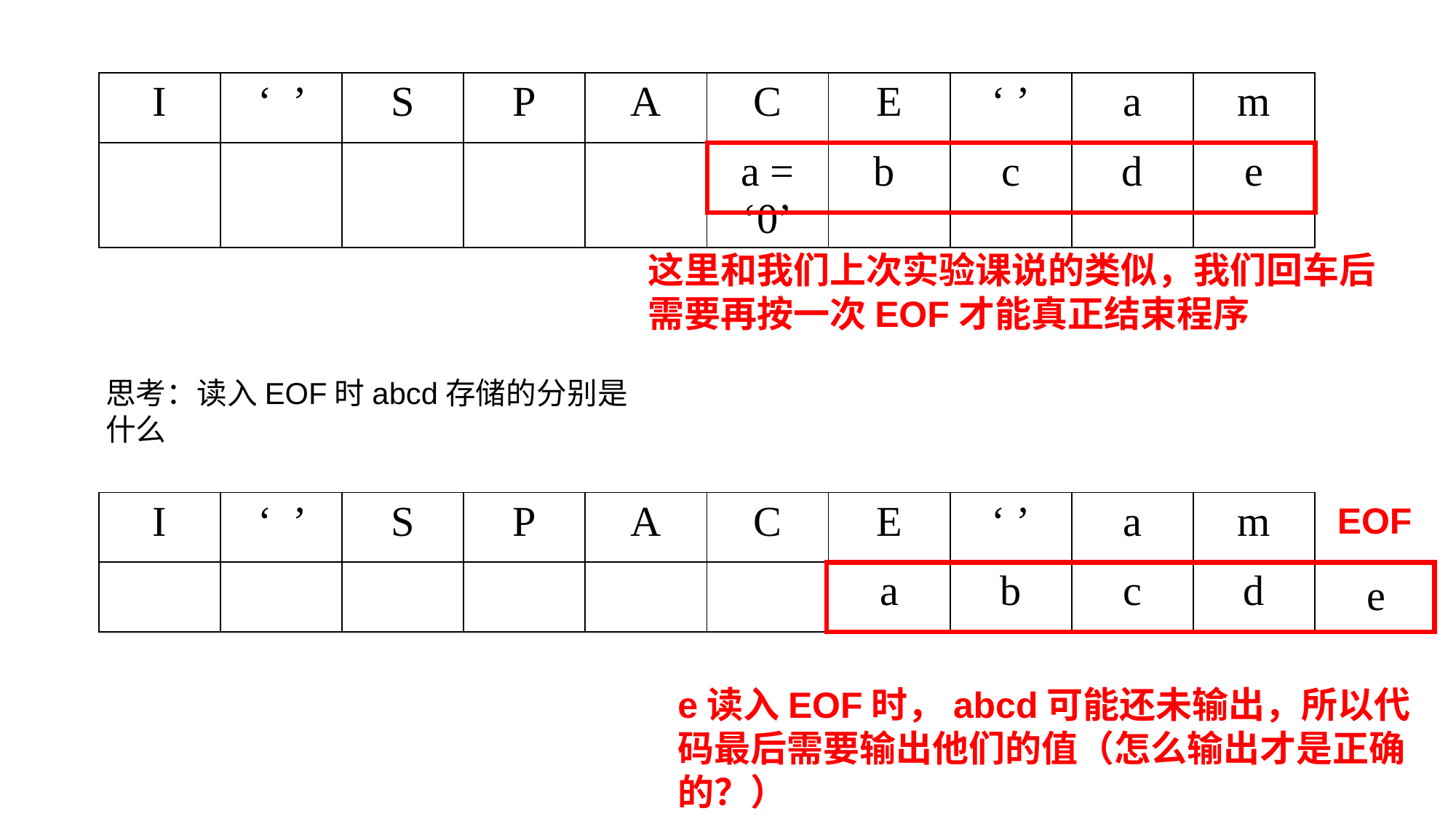

| I | ‘ ’ | S | P | A | C | E | ‘ ’ | a | m |
| --- | --- | --- | --- | --- | --- | --- | --- | --- | --- |
|  |  |  |  |  | a = ‘0’ | b | c | d | e |

这里和我们上次实验课说的类似，我们回车后需要再按一次EOF才能真正结束程序
思考：读入EOF时abcd存储的分别是什么
| I | ‘ ’ | S | P | A | C | E | ‘ ’ | a | m |
| --- | --- | --- | --- | --- | --- | --- | --- | --- | --- |
|  |  |  |  |  |  | a | b | c | d |
EOF

e
e读入EOF时，abcd可能还未输出，所以代码最后需要输出他们的值（怎么输出才是正确的？）